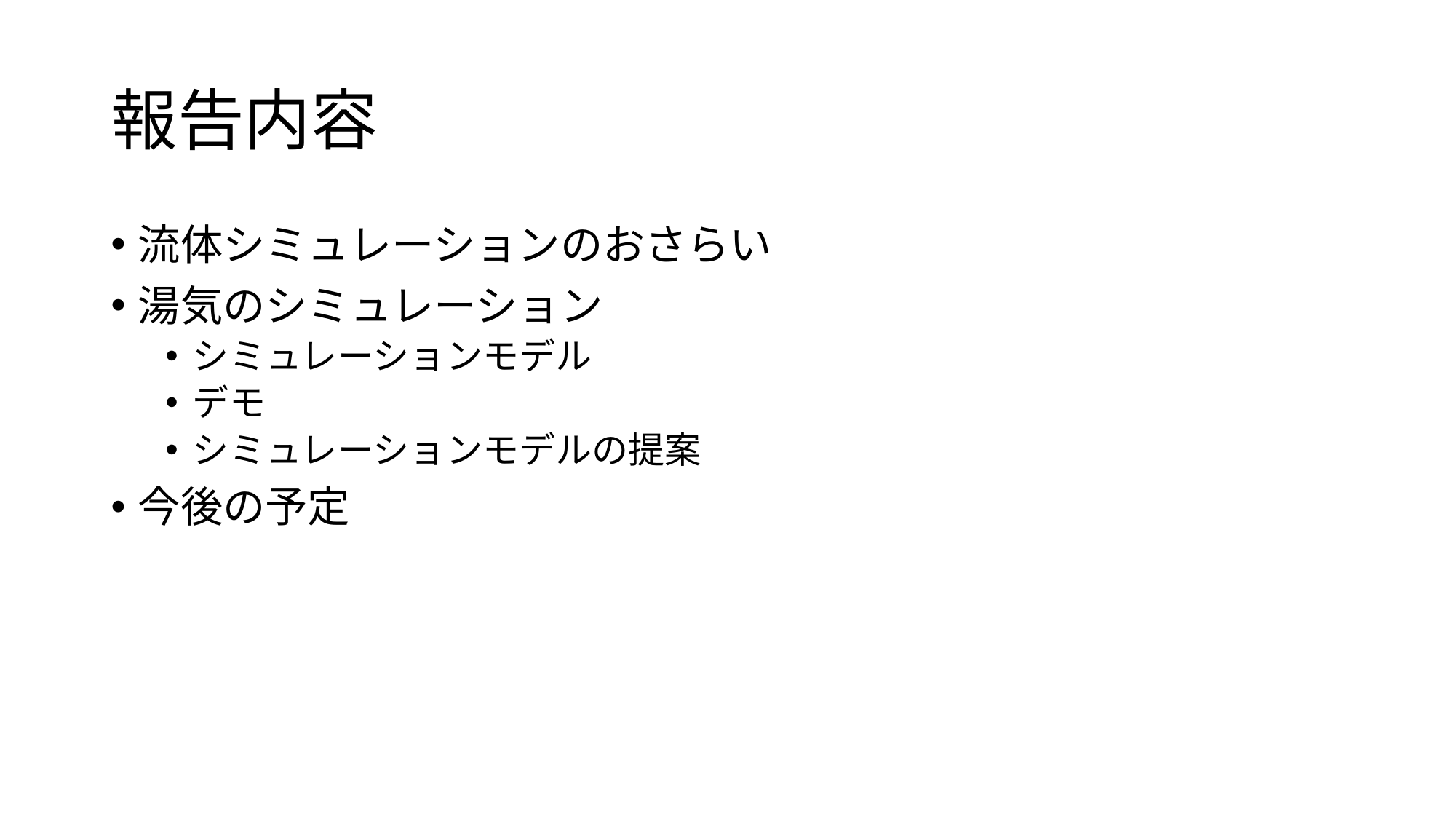

# 報告内容
流体シミュレーションのおさらい
湯気のシミュレーション
シミュレーションモデル
デモ
シミュレーションモデルの提案
今後の予定